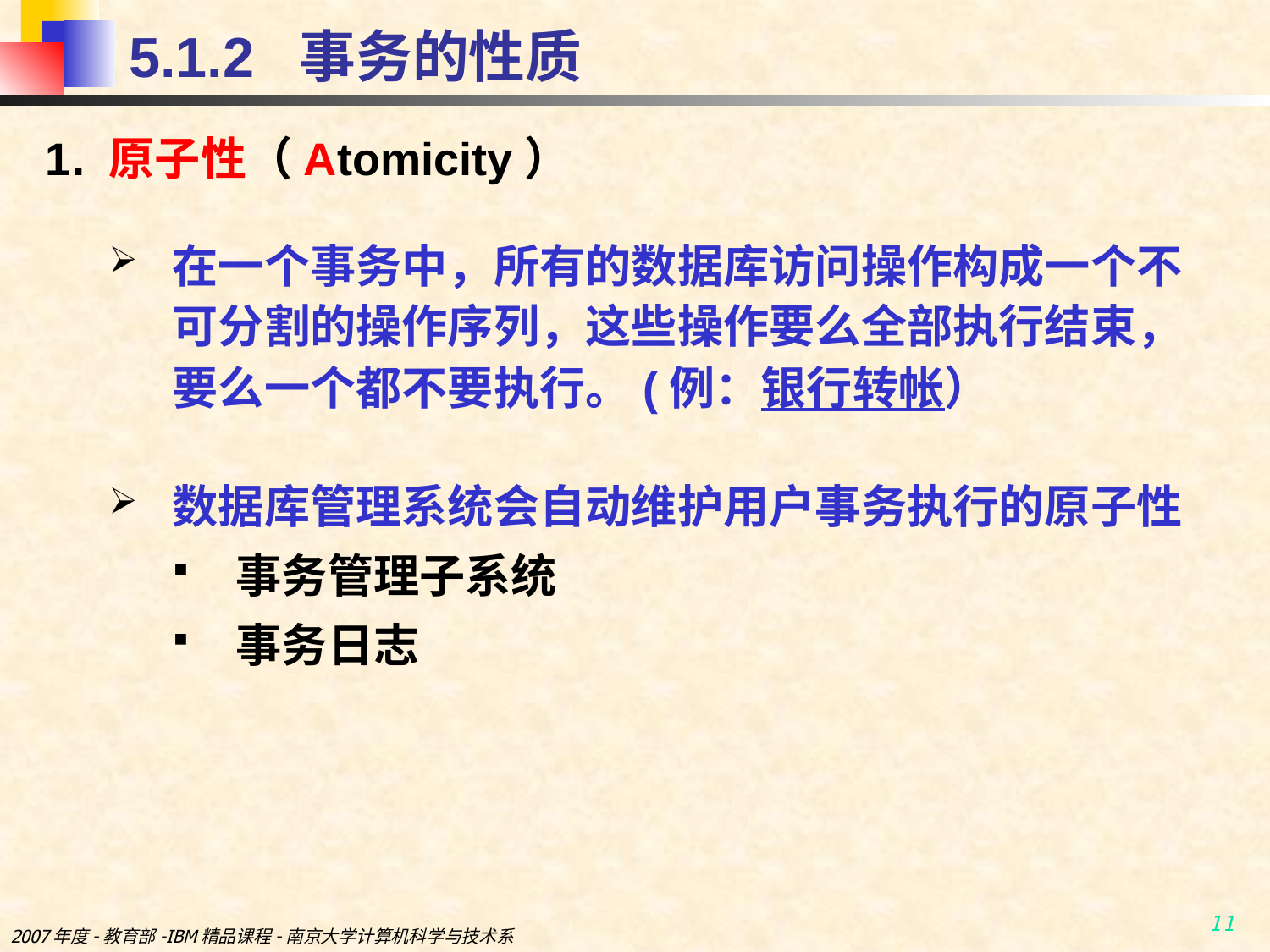

# 5.1.2  事务的性质
原子性（Atomicity）

在一个事务中，所有的数据库访问操作构成一个不可分割的操作序列，这些操作要么全部执行结束，要么一个都不要执行。(例：银行转帐）

数据库管理系统会自动维护用户事务执行的原子性
事务管理子系统
事务日志
11